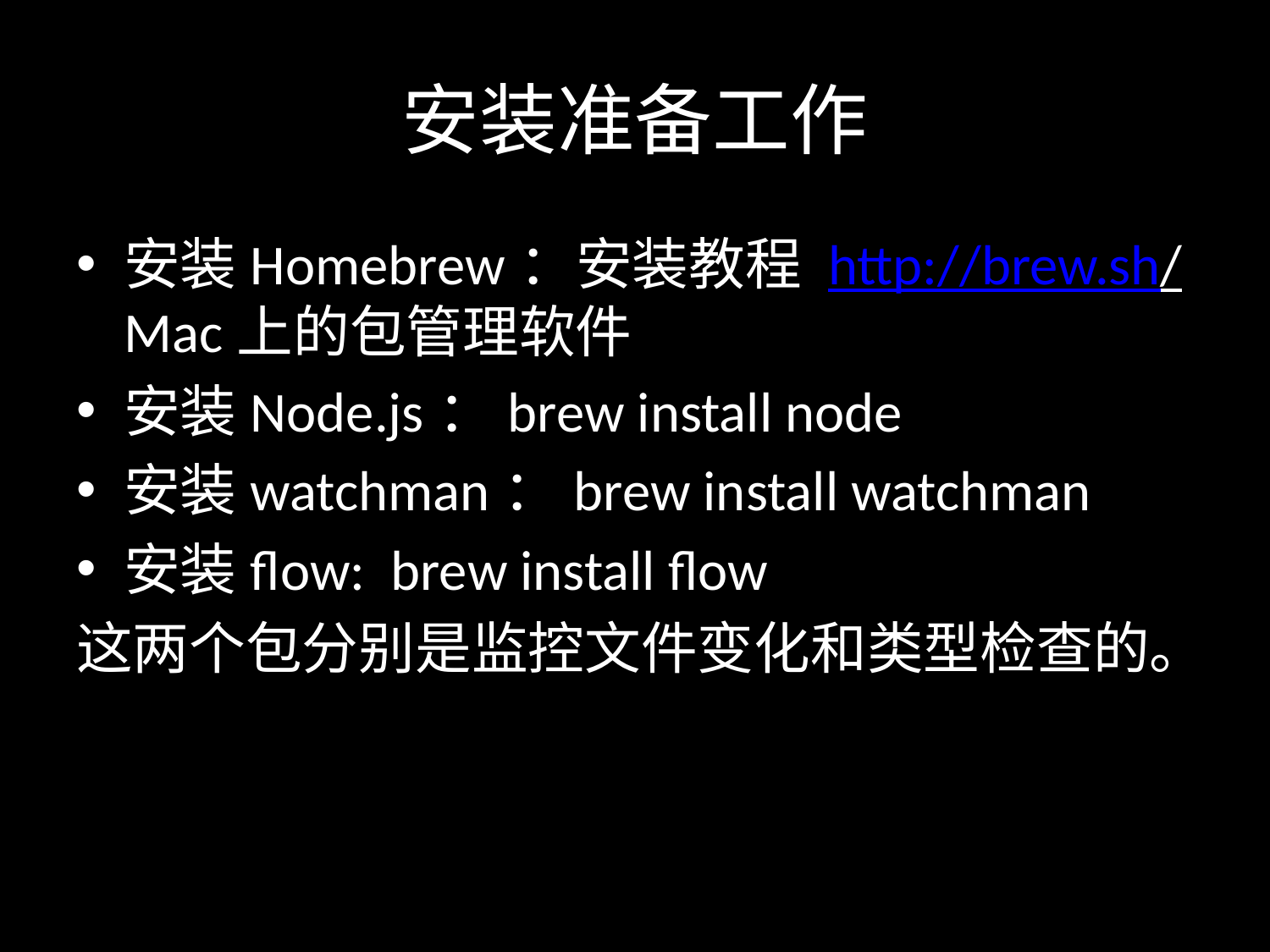

# 安装准备工作
安装Homebrew：安装教程 http://brew.sh/ Mac上的包管理软件
安装Node.js：brew install node
安装watchman：brew install watchman
安装flow:  brew install flow
这两个包分别是监控文件变化和类型检查的。